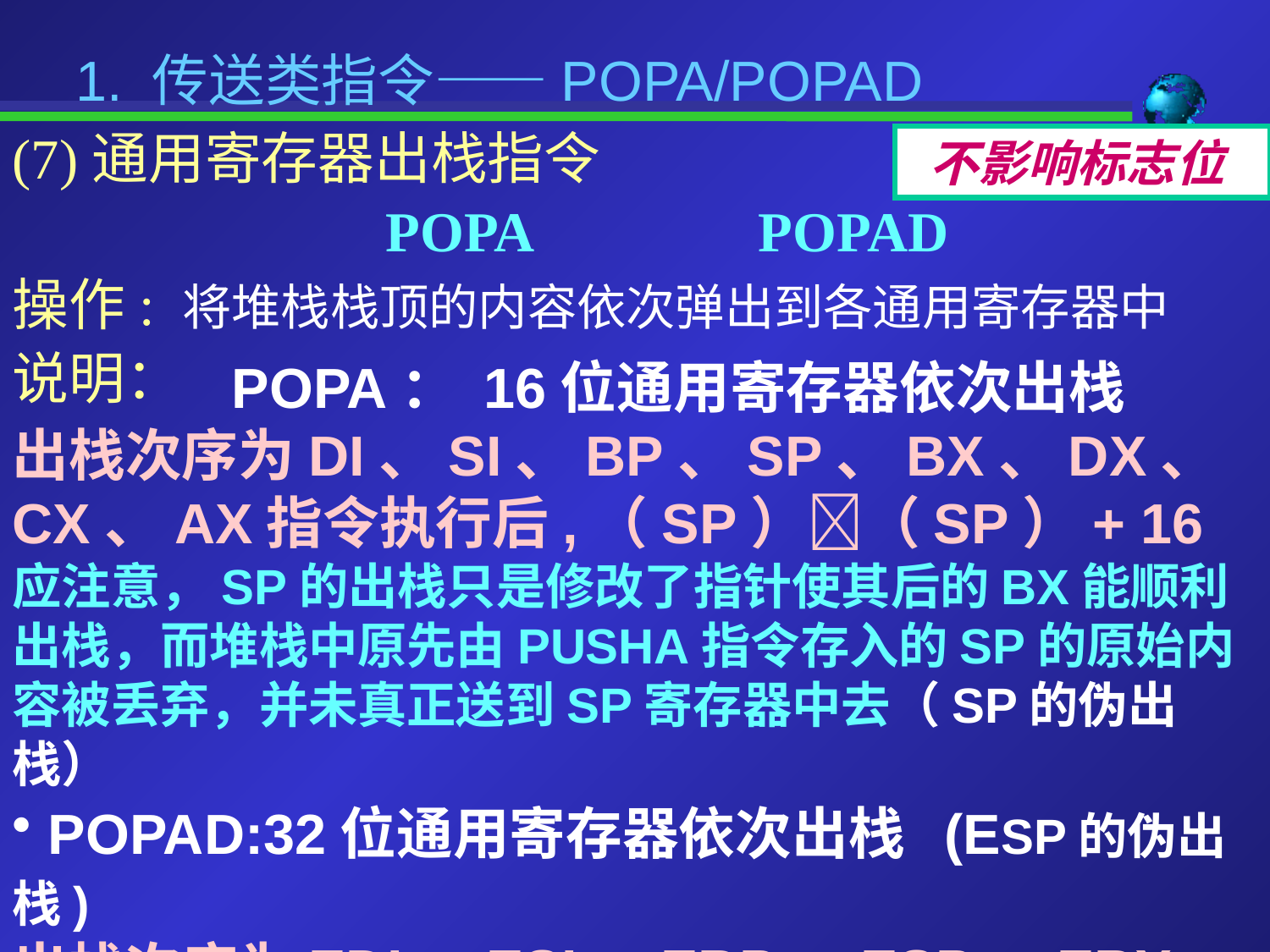

# 1. 传送类指令——POPA/POPAD
(7)通用寄存器出栈指令
POPA                POPAD
操作: 将堆栈栈顶的内容依次弹出到各通用寄存器中
说明：
不影响标志位
              POPA： 16位通用寄存器依次出栈
出栈次序为DI、SI、BP、SP、BX、DX、CX、AX指令执行后,（SP）⇐（SP）+ 16
应注意，SP的出栈只是修改了指针使其后的BX能顺利出栈，而堆栈中原先由PUSHA指令存入的SP的原始内容被丢弃，并未真正送到SP寄存器中去（SP的伪出栈）
 POPAD:32位通用寄存器依次出栈  (ESP的伪出栈)
出栈次序为EDI、ESI、EBP、ESP、EBX、EDX、ECX、EAX，指令执行后（ESP）⇐（ESP）＋ 32
21